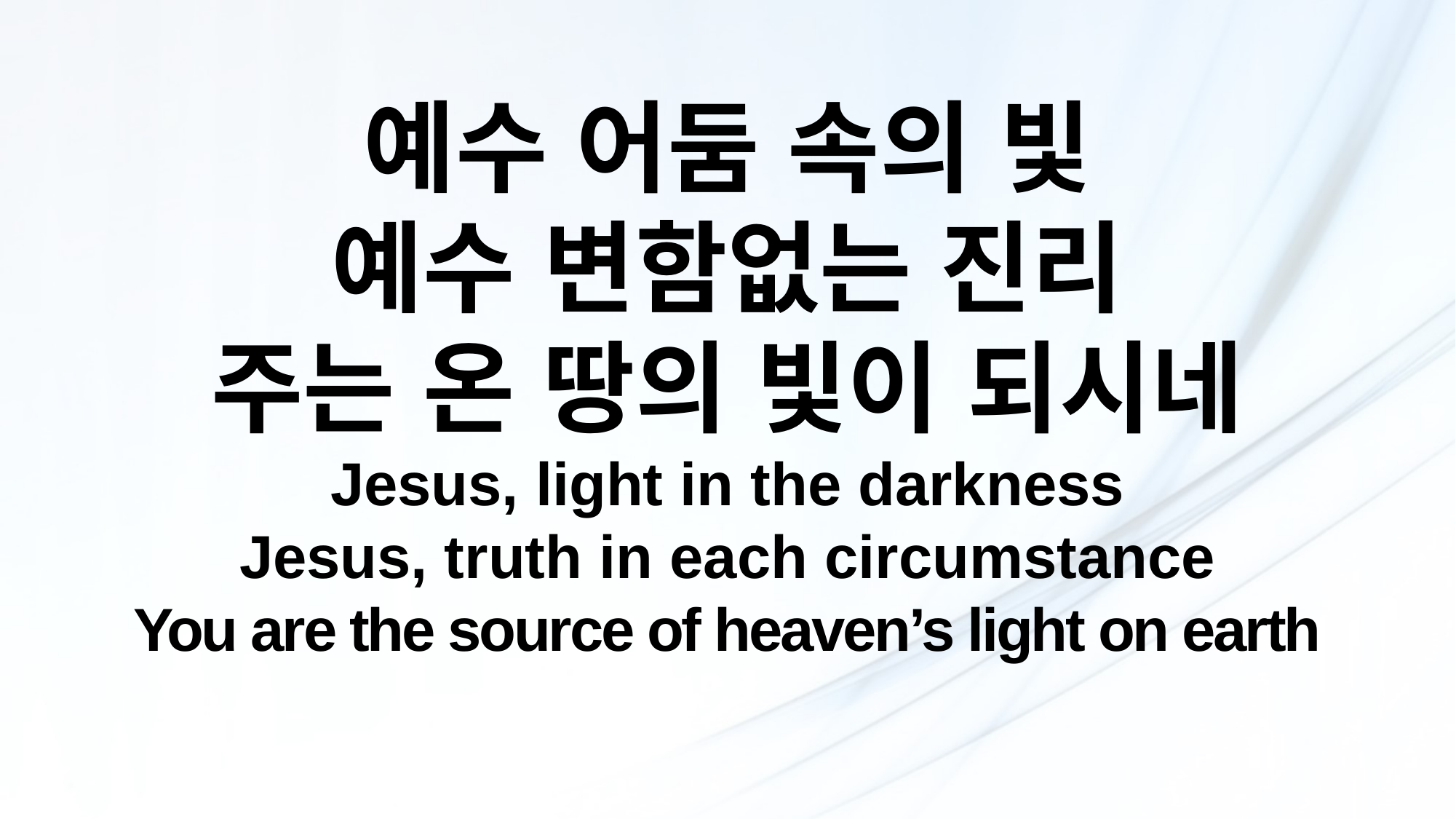

예수 어둠 속의 빛
예수 변함없는 진리
주는 온 땅의 빛이 되시네
Jesus, light in the darkness
Jesus, truth in each circumstance
You are the source of heaven’s light on earth